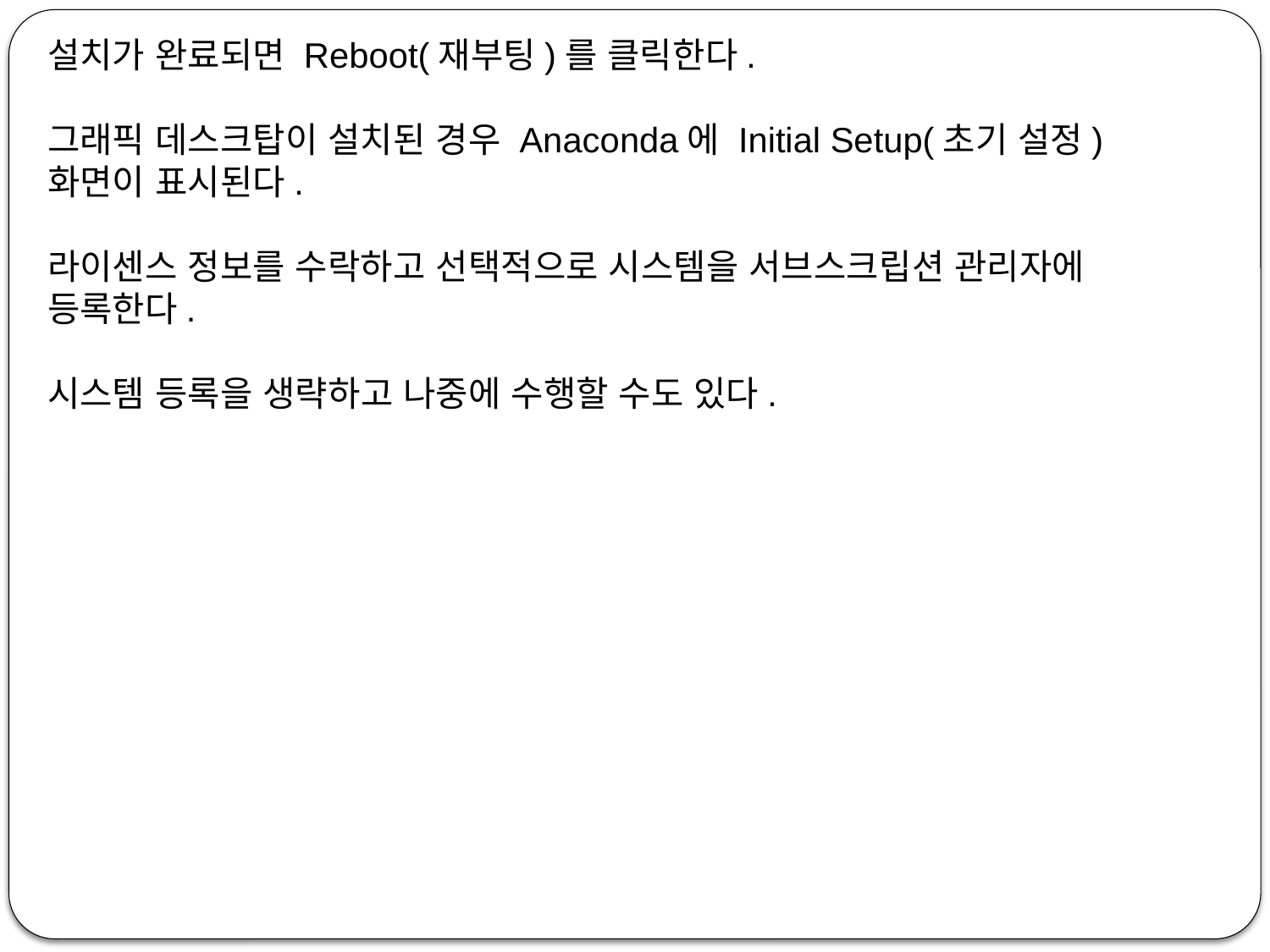

설치가 완료되면 Reboot(재부팅)를 클릭한다.

그래픽 데스크탑이 설치된 경우 Anaconda에 Initial Setup(초기 설정) 화면이 표시된다.

라이센스 정보를 수락하고 선택적으로 시스템을 서브스크립션 관리자에 등록한다.

시스템 등록을 생략하고 나중에 수행할 수도 있다.